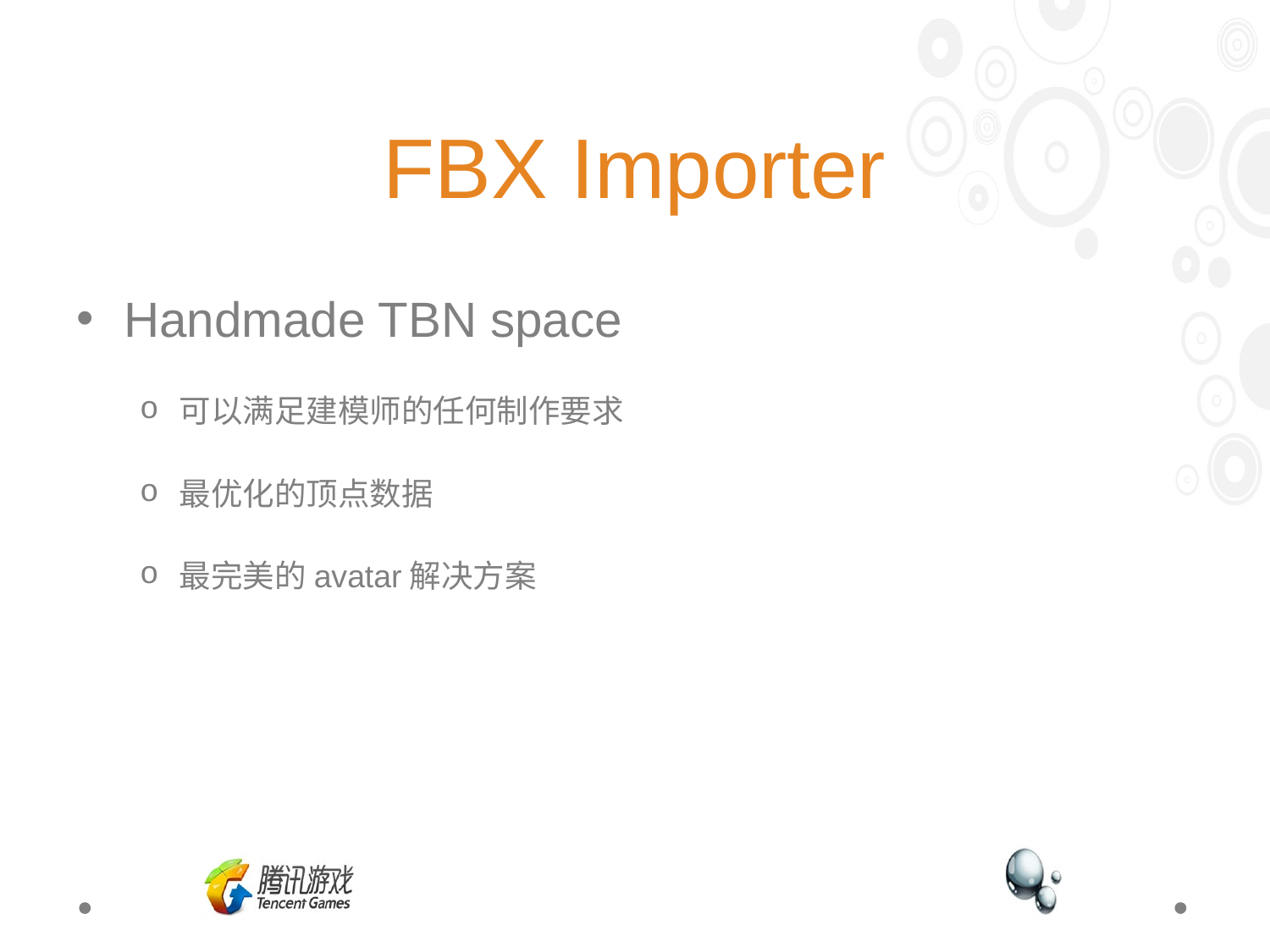

# FBX Importer
Handmade TBN space
可以满足建模师的任何制作要求
最优化的顶点数据
最完美的avatar解决方案